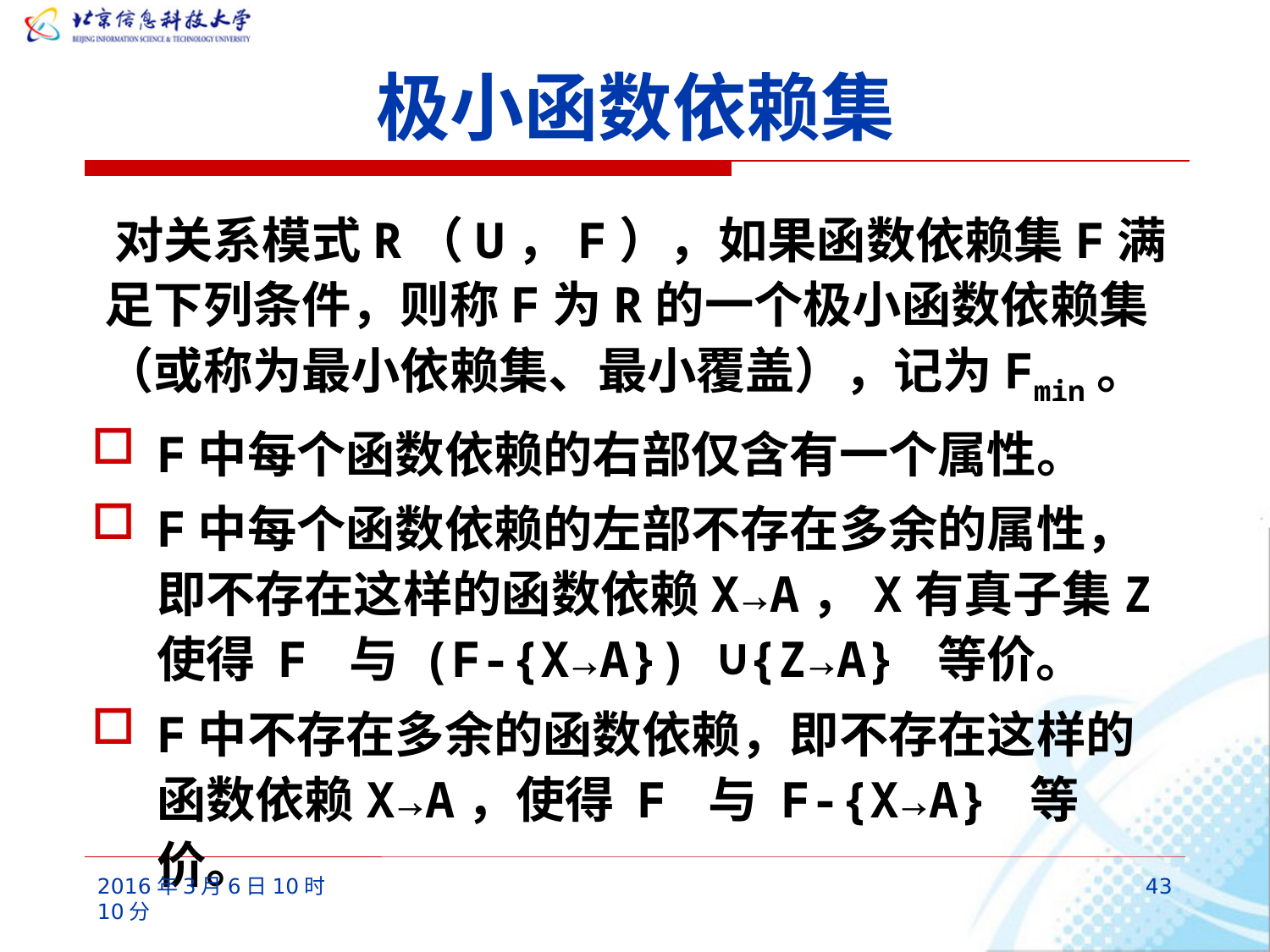

# 极小函数依赖集
 对关系模式R（U，F），如果函数依赖集F满足下列条件，则称F为R的一个极小函数依赖集（或称为最小依赖集、最小覆盖），记为Fmin。
F中每个函数依赖的右部仅含有一个属性。
F中每个函数依赖的左部不存在多余的属性，即不存在这样的函数依赖X→A，X有真子集Z使得 F 与 (F-{X→A}) ∪{Z→A} 等价。
F中不存在多余的函数依赖，即不存在这样的函数依赖X→A，使得 F 与 F-{X→A} 等价。
2016年3月6日10时10分
43